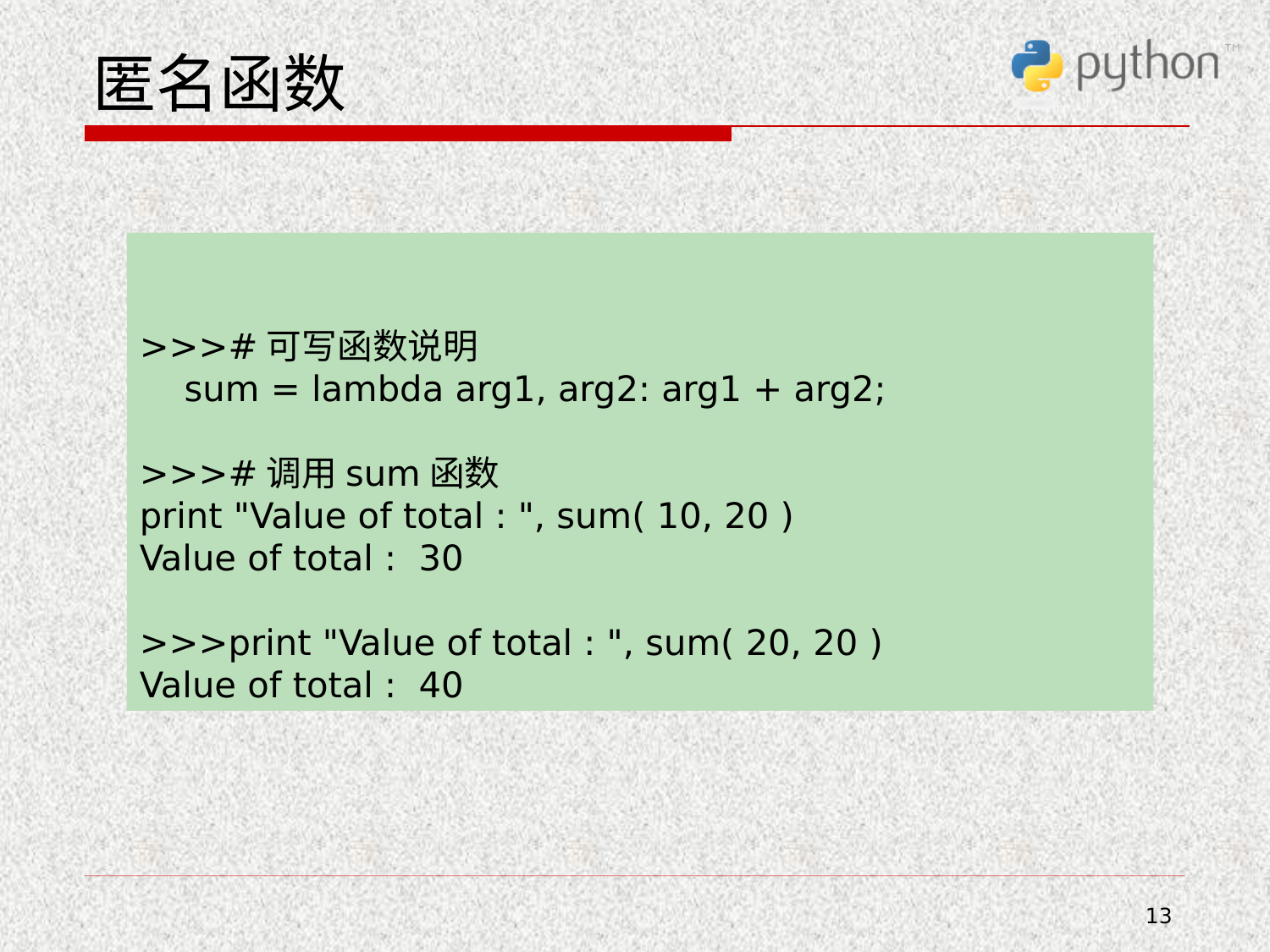

# 匿名函数

>>>#可写函数说明
    sum = lambda arg1, arg2: arg1 + arg2;

>>>#调用sum函数
print "Value of total : ", sum( 10, 20 )
Value of total :  30

>>>print "Value of total : ", sum( 20, 20 )
Value of total :  40
13